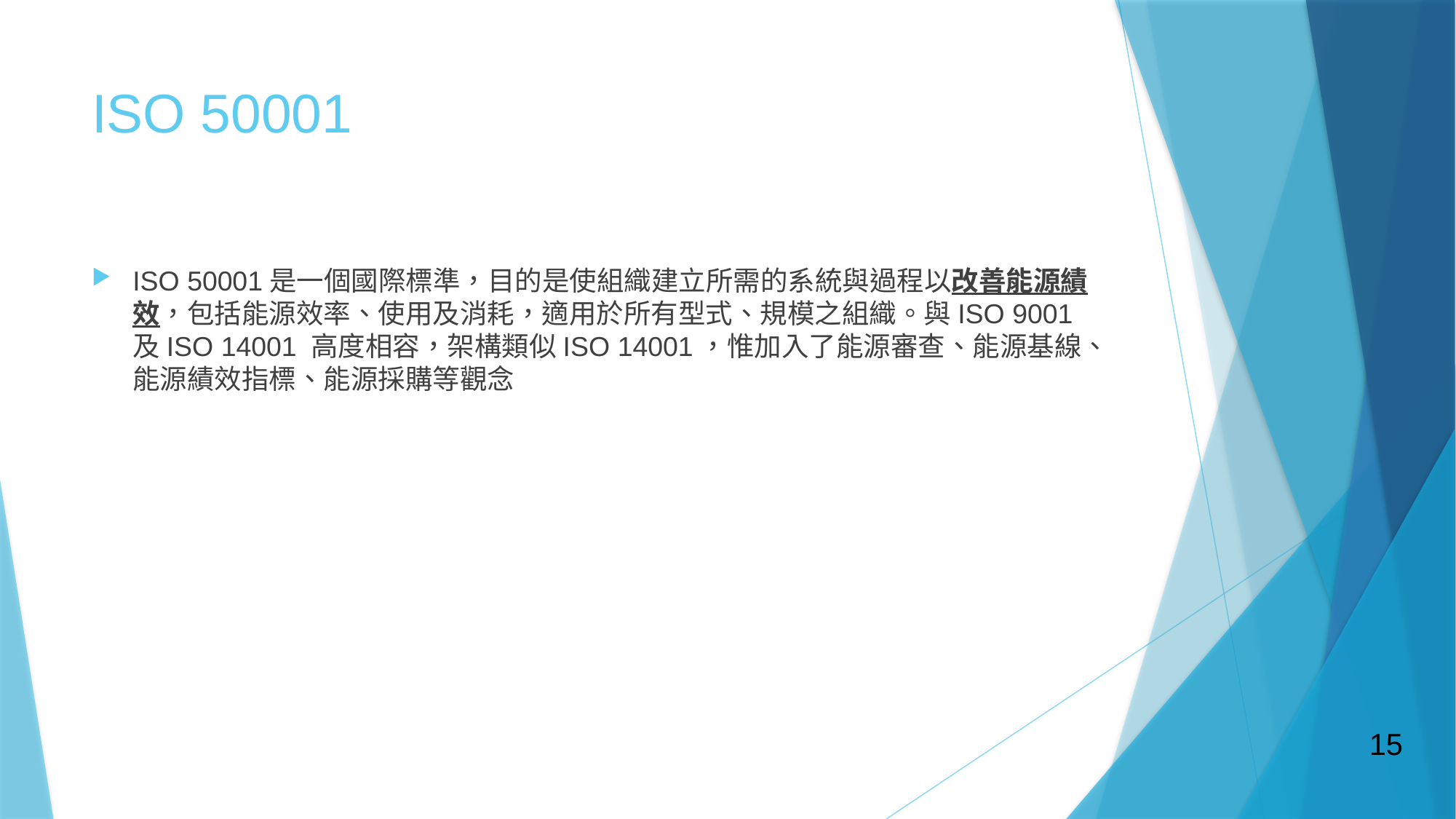

# ISO 50001
ISO 50001是一個國際標準，目的是使組織建立所需的系統與過程以改善能源績效，包括能源效率、使用及消耗，適用於所有型式、規模之組織。與ISO 9001 及ISO 14001 高度相容，架構類似ISO 14001，惟加入了能源審查、能源基線、能源績效指標、能源採購等觀念
15